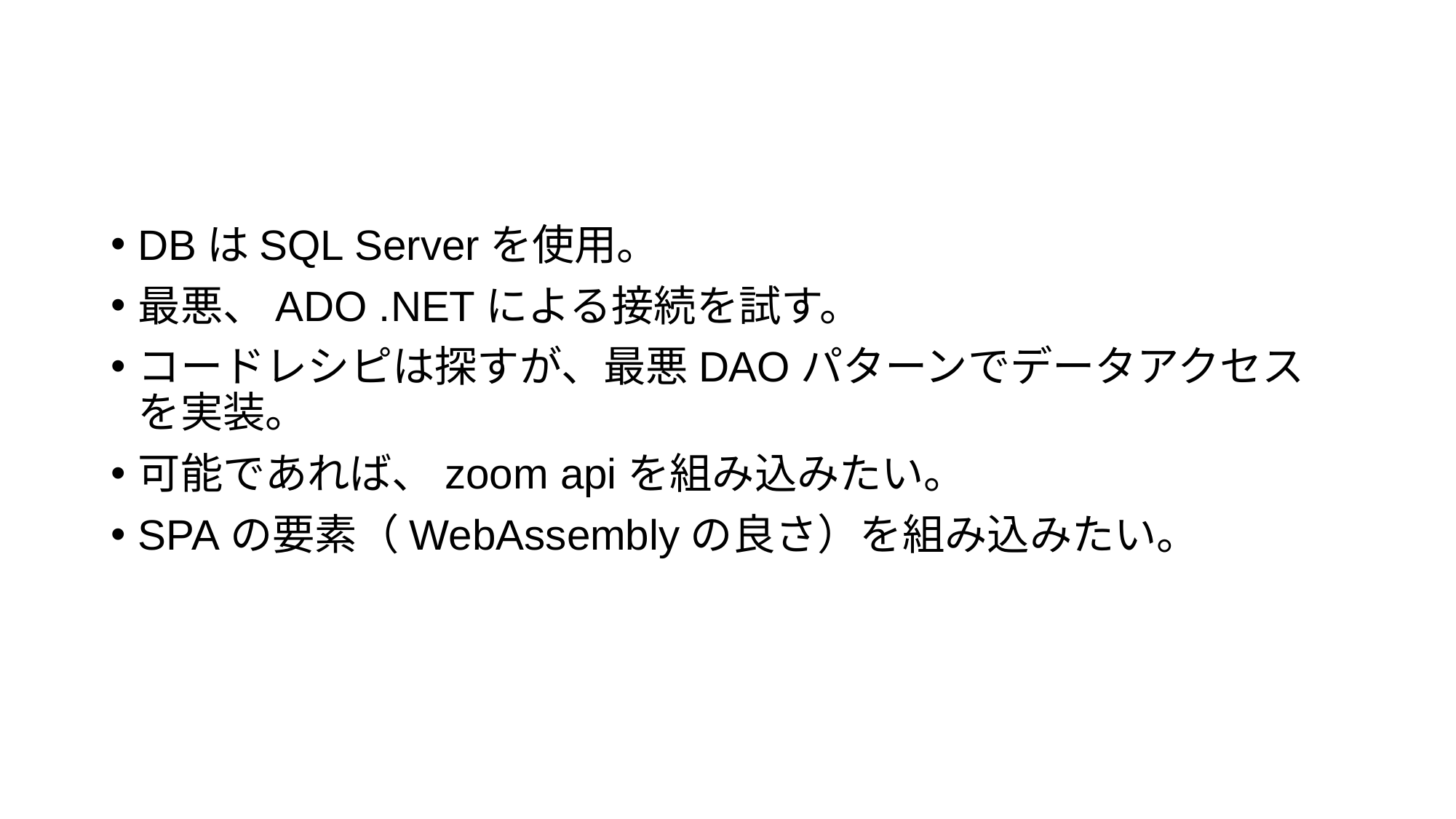

#
DBはSQL Serverを使用。
最悪、ADO .NETによる接続を試す。
コードレシピは探すが、最悪DAOパターンでデータアクセスを実装。
可能であれば、zoom apiを組み込みたい。
SPAの要素（WebAssemblyの良さ）を組み込みたい。